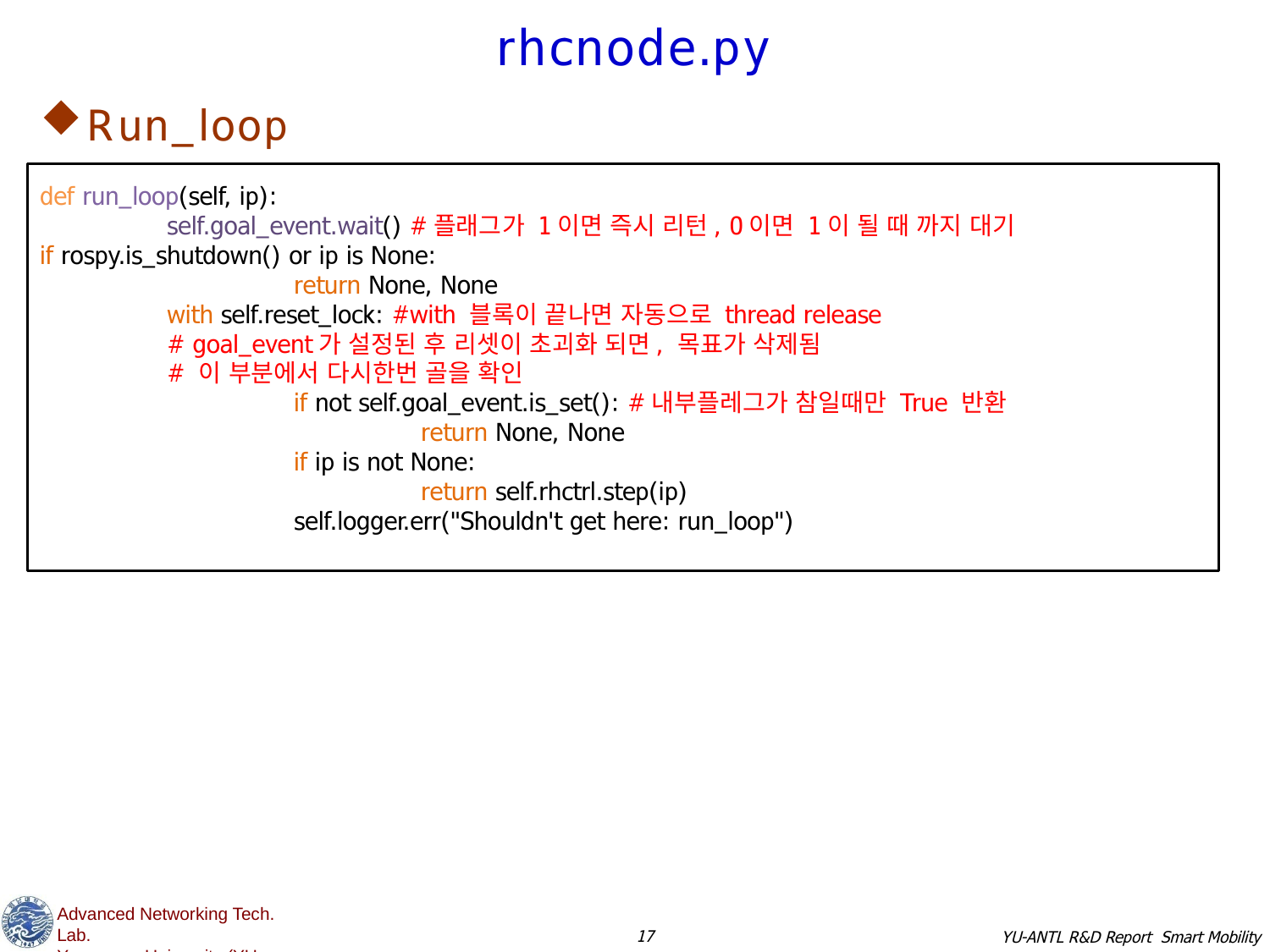

# rhcnode.py
Run_loop

def run_loop(self, ip):
	self.goal_event.wait() #플래그가 1이면 즉시 리턴, 0이면 1이 될 때 까지 대기	if rospy.is_shutdown() or ip is None:
		return None, None
	with self.reset_lock: #with 블록이 끝나면 자동으로 thread release
	# goal_event가 설정된 후 리셋이 초괴화 되면, 목표가 삭제됨
	# 이 부분에서 다시한번 골을 확인
		if not self.goal_event.is_set(): #내부플레그가 참일때만 True 반환
			return None, None
		if ip is not None:
			return self.rhctrl.step(ip)
		self.logger.err("Shouldn't get here: run_loop")